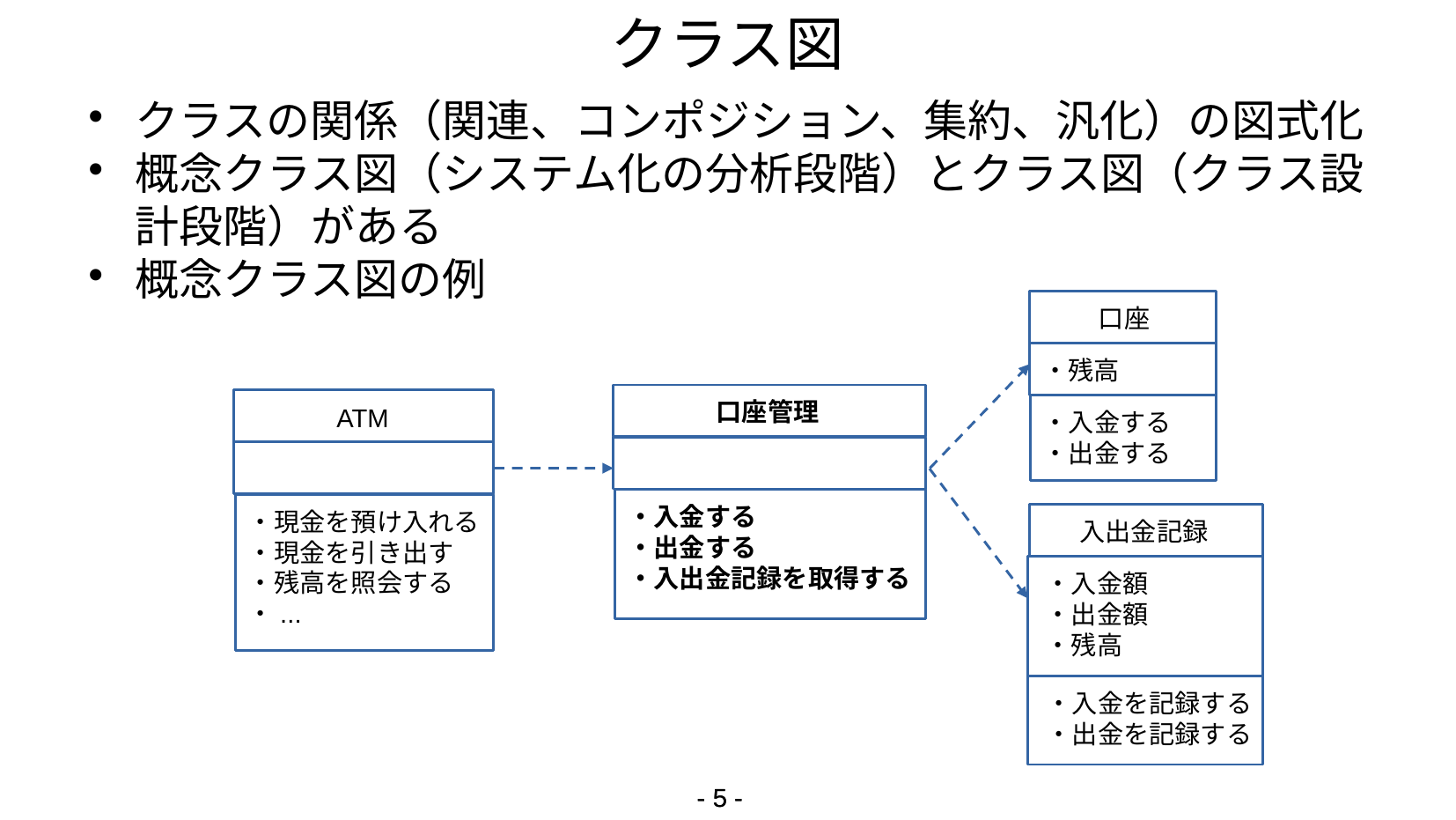

# クラス図
クラスの関係（関連、コンポジション、集約、汎化）の図式化
概念クラス図（システム化の分析段階）とクラス図（クラス設計段階）がある
概念クラス図の例

口座

・残高

・入金する
・出金する

口座管理

・入金する
・出金する
・入出金記録を取得する

ATM

・現金を預け入れる
・現金を引き出す
・残高を照会する
・...

入出金記録

・入金額
・出金額
・残高

・入金を記録する
・出金を記録する
- 5 -
- 5 -